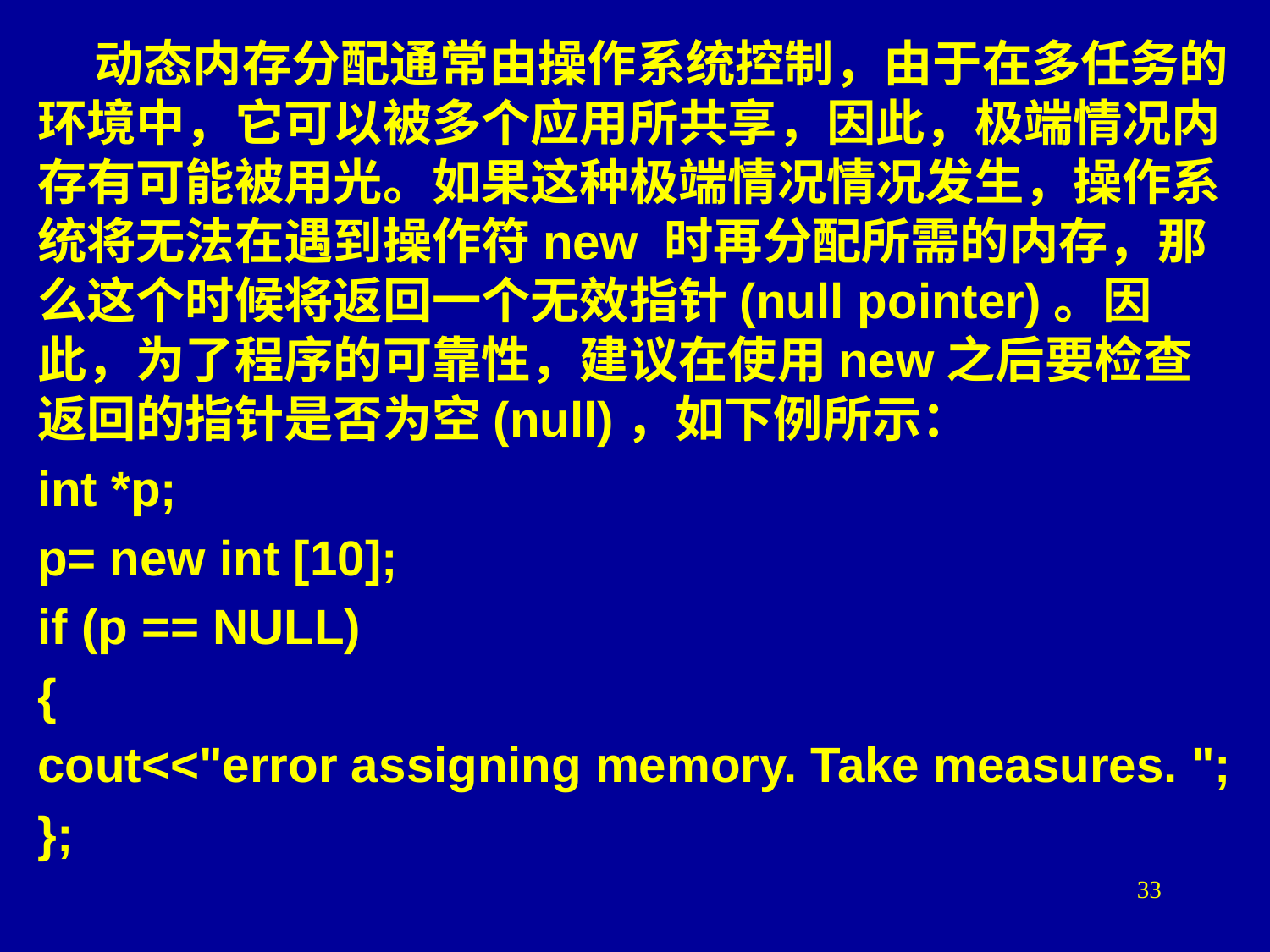

动态内存分配通常由操作系统控制，由于在多任务的环境中，它可以被多个应用所共享，因此，极端情况内存有可能被用光。如果这种极端情况情况发生，操作系统将无法在遇到操作符new 时再分配所需的内存，那么这个时候将返回一个无效指针(null pointer)。因此，为了程序的可靠性，建议在使用new之后要检查返回的指针是否为空(null)，如下例所示：
int *p;
p= new int [10];
if (p == NULL)
{
cout<<"error assigning memory. Take measures. ";
};

33